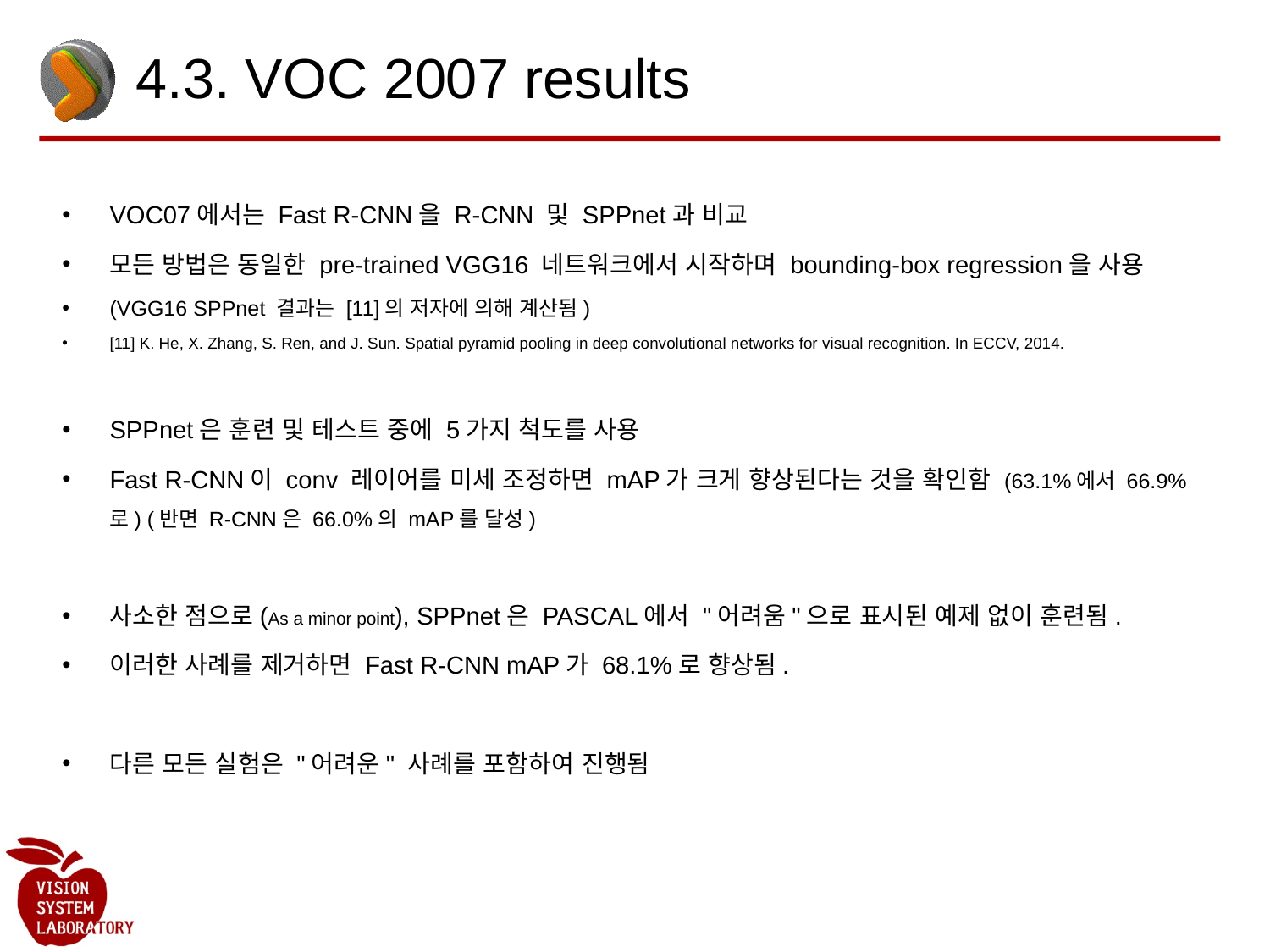

# 4.3. VOC 2007 results
VOC07에서는 Fast R-CNN을 R-CNN 및 SPPnet과 비교
모든 방법은 동일한 pre-trained VGG16 네트워크에서 시작하며 bounding-box regression을 사용
(VGG16 SPPnet 결과는 [11]의 저자에 의해 계산됨)
[11] K. He, X. Zhang, S. Ren, and J. Sun. Spatial pyramid pooling in deep convolutional networks for visual recognition. In ECCV, 2014.

SPPnet은 훈련 및 테스트 중에 5가지 척도를 사용
Fast R-CNN이 conv 레이어를 미세 조정하면 mAP가 크게 향상된다는 것을 확인함 (63.1%에서 66.9%로) (반면 R-CNN은 66.0%의 mAP를 달성)

사소한 점으로(As a minor point), SPPnet은 PASCAL에서 "어려움"으로 표시된 예제 없이 훈련됨.
이러한 사례를 제거하면 Fast R-CNN mAP가 68.1%로 향상됨.

다른 모든 실험은 "어려운" 사례를 포함하여 진행됨